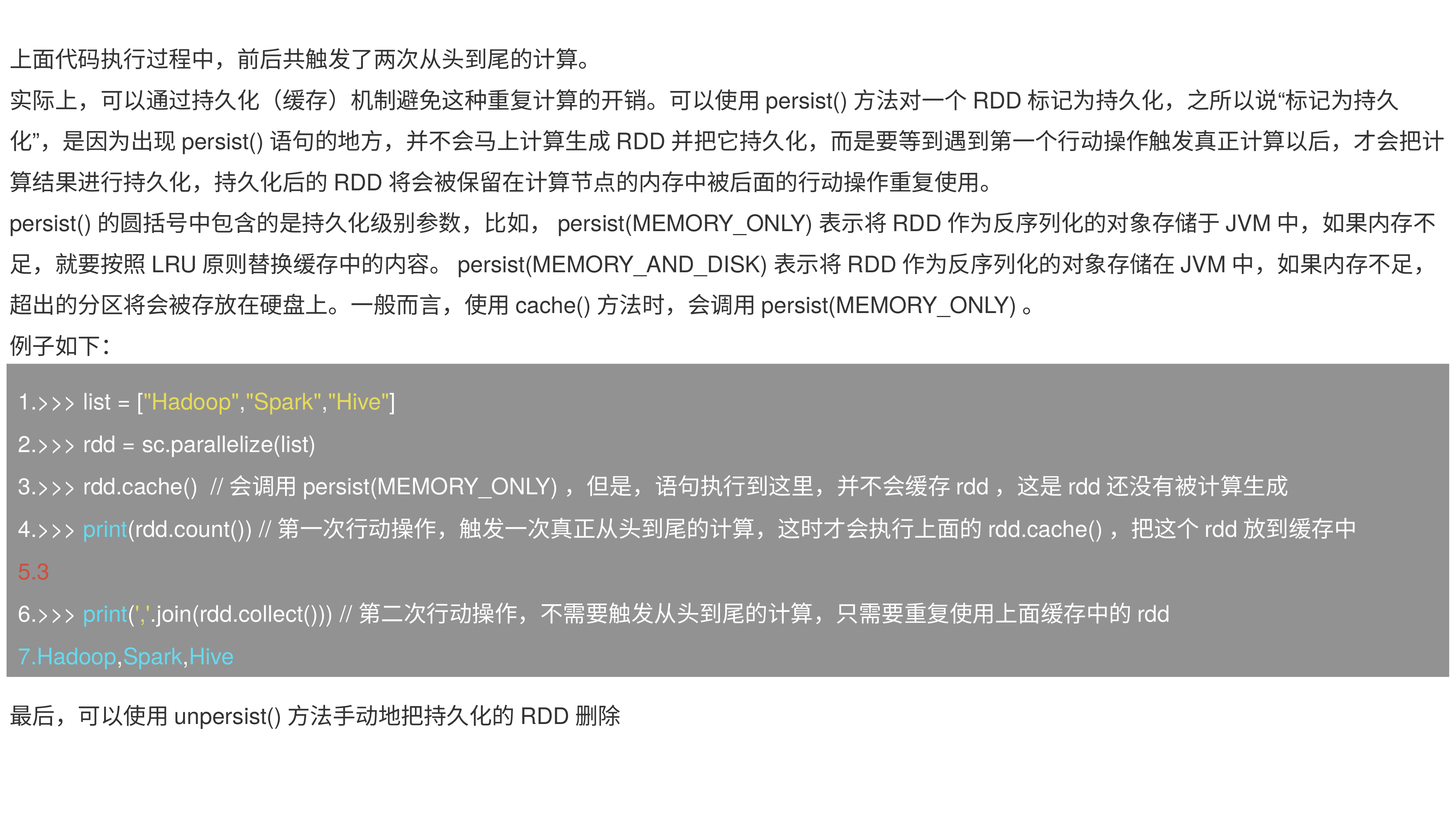

上面代码执行过程中，前后共触发了两次从头到尾的计算。
实际上，可以通过持久化（缓存）机制避免这种重复计算的开销。可以使用persist()方法对一个RDD标记为持久化，之所以说“标记为持久化”，是因为出现persist()语句的地方，并不会马上计算生成RDD并把它持久化，而是要等到遇到第一个行动操作触发真正计算以后，才会把计算结果进行持久化，持久化后的RDD将会被保留在计算节点的内存中被后面的行动操作重复使用。
persist()的圆括号中包含的是持久化级别参数，比如，persist(MEMORY_ONLY)表示将RDD作为反序列化的对象存储于JVM中，如果内存不足，就要按照LRU原则替换缓存中的内容。persist(MEMORY_AND_DISK)表示将RDD作为反序列化的对象存储在JVM中，如果内存不足，超出的分区将会被存放在硬盘上。一般而言，使用cache()方法时，会调用persist(MEMORY_ONLY)。
例子如下：

>>> list = ["Hadoop","Spark","Hive"]
>>> rdd = sc.parallelize(list)
>>> rdd.cache()  //会调用persist(MEMORY_ONLY)，但是，语句执行到这里，并不会缓存rdd，这是rdd还没有被计算生成
>>> print(rdd.count()) //第一次行动操作，触发一次真正从头到尾的计算，这时才会执行上面的rdd.cache()，把这个rdd放到缓存中
3
>>> print(','.join(rdd.collect())) //第二次行动操作，不需要触发从头到尾的计算，只需要重复使用上面缓存中的rdd
Hadoop,Spark,Hive
最后，可以使用unpersist()方法手动地把持久化的RDD删除